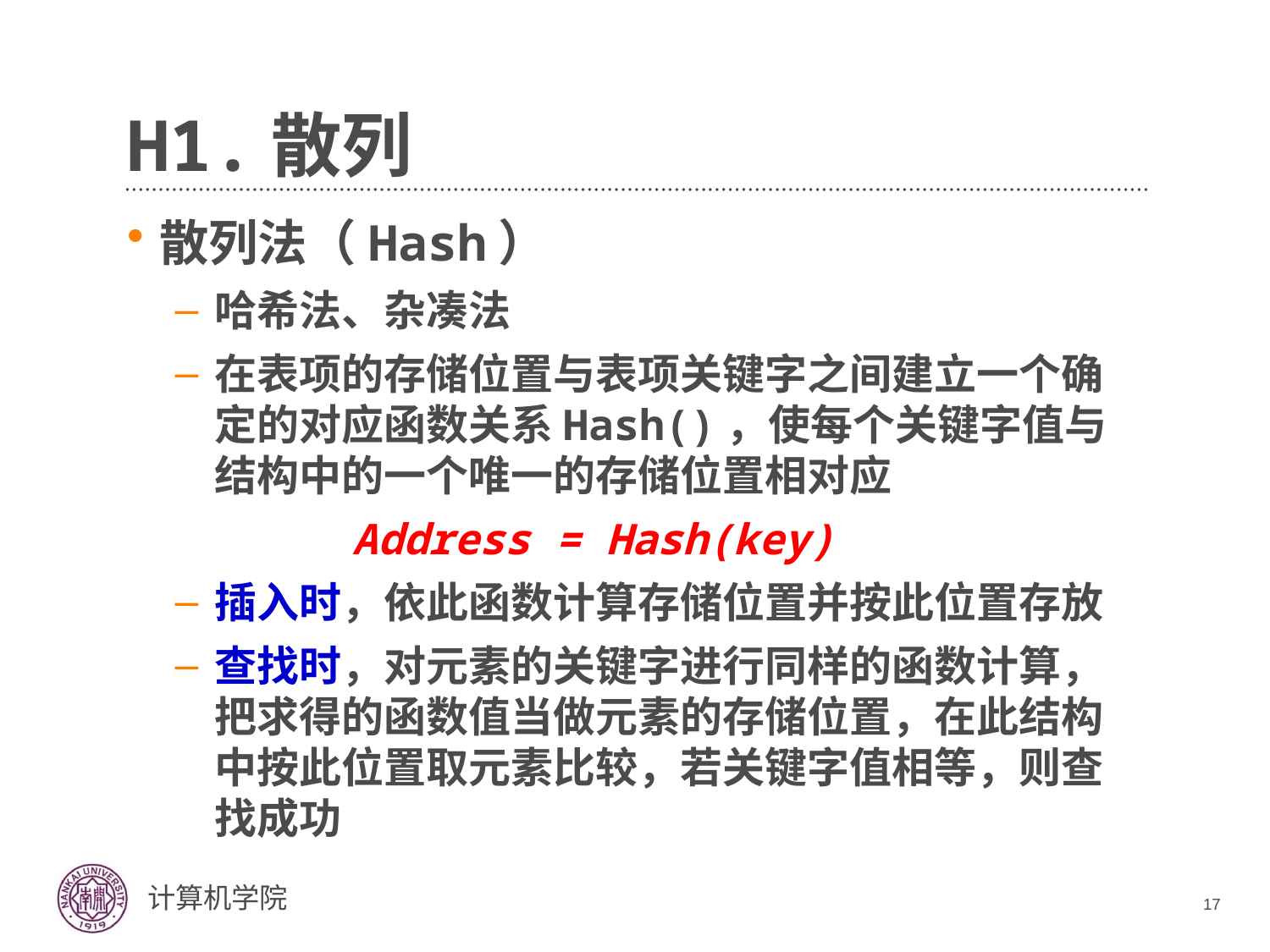

# H1.散列
散列法（Hash）
哈希法、杂凑法
在表项的存储位置与表项关键字之间建立一个确定的对应函数关系Hash()，使每个关键字值与结构中的一个唯一的存储位置相对应
       Address = Hash(key)
插入时，依此函数计算存储位置并按此位置存放
查找时，对元素的关键字进行同样的函数计算，把求得的函数值当做元素的存储位置，在此结构中按此位置取元素比较，若关键字值相等，则查找成功
17